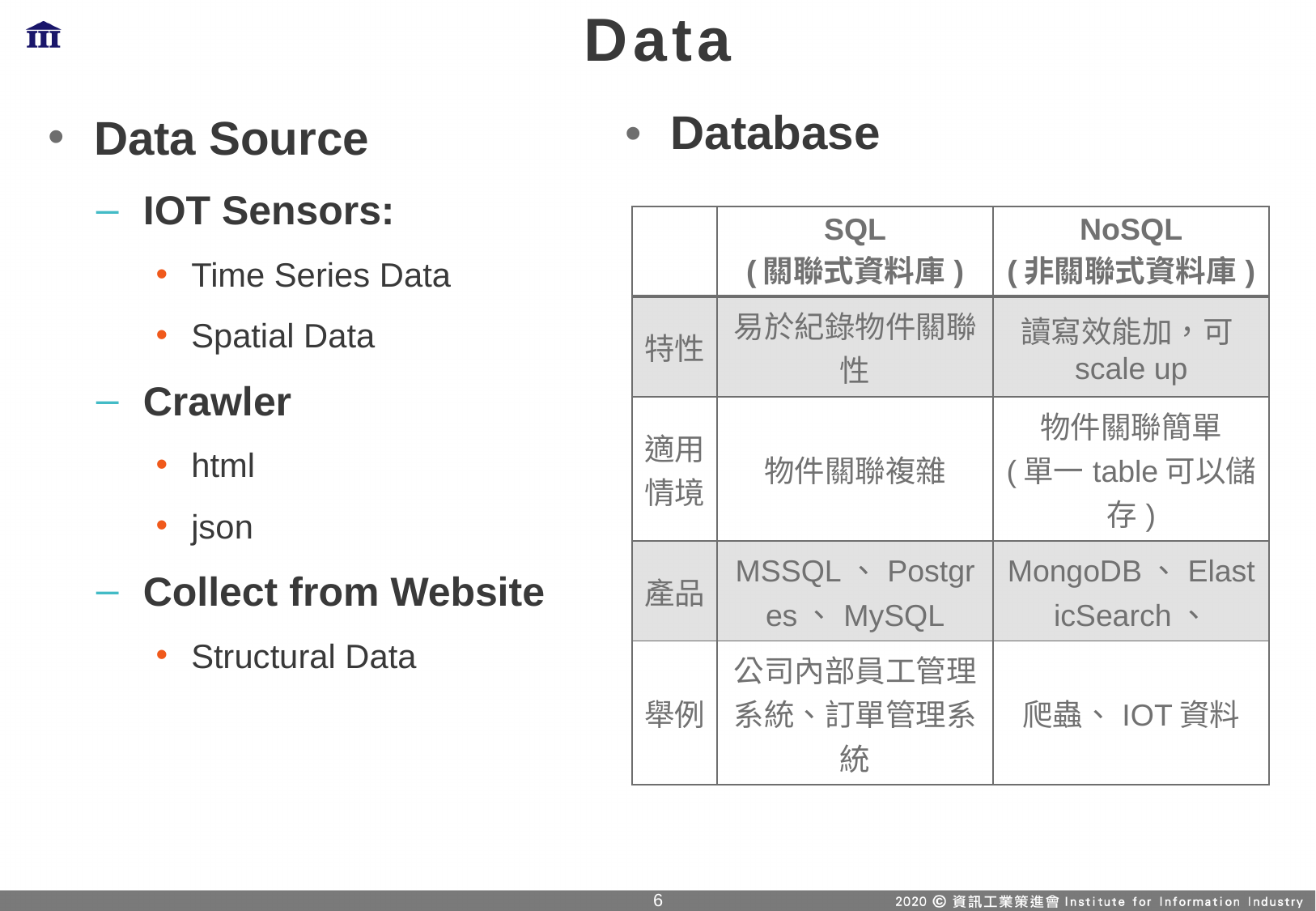

# Data
Database
Data Source
IOT Sensors:
Time Series Data
Spatial Data
Crawler
html
json
Collect from Website
Structural Data

|  | SQL (關聯式資料庫) | NoSQL (非關聯式資料庫) |
| --- | --- | --- |
| 特性 | 易於紀錄物件關聯性 | 讀寫效能加，可scale up |
| 適用情境 | 物件關聯複雜 | 物件關聯簡單 (單一table可以儲存) |
| 產品 | MSSQL、Postgres、MySQL | MongoDB、ElasticSearch、 |
| 舉例 | 公司內部員工管理系統、訂單管理系統 | 爬蟲、IOT資料 |
6